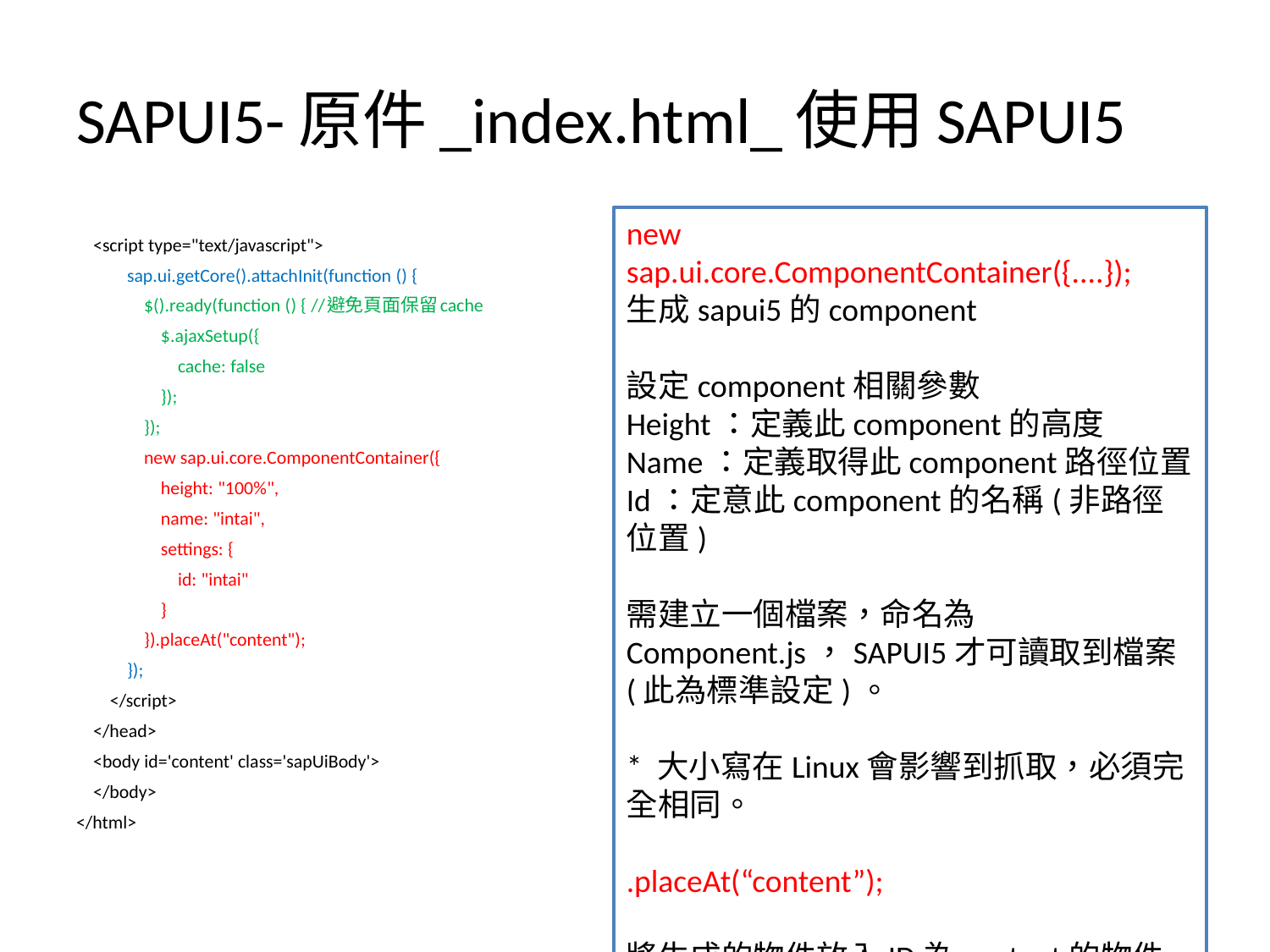

# SAPUI5-原件_index.html_使用SAPUI5
new sap.ui.core.ComponentContainer({....});
生成sapui5的component

設定component相關參數
Height：定義此component的高度
Name：定義取得此component路徑位置Id：定意此component的名稱(非路徑位置)

需建立一個檔案，命名為Component.js，SAPUI5才可讀取到檔案(此為標準設定)。

* 大小寫在Linux會影響到抓取，必須完全相同。

.placeAt(“content”);

將生成的物件放入ID為content的物件內
    <script type="text/javascript">
            sap.ui.getCore().attachInit(function () {
                $().ready(function () { //避免頁面保留cache
                    $.ajaxSetup({
                        cache: false
                    });
                });
                new sap.ui.core.ComponentContainer({
                    height: "100%",
                    name: "intai",
                    settings: {
                        id: "intai"
                    }
                }).placeAt("content");
            });
        </script>
    </head>
    <body id='content' class='sapUiBody'>
    </body>
</html>